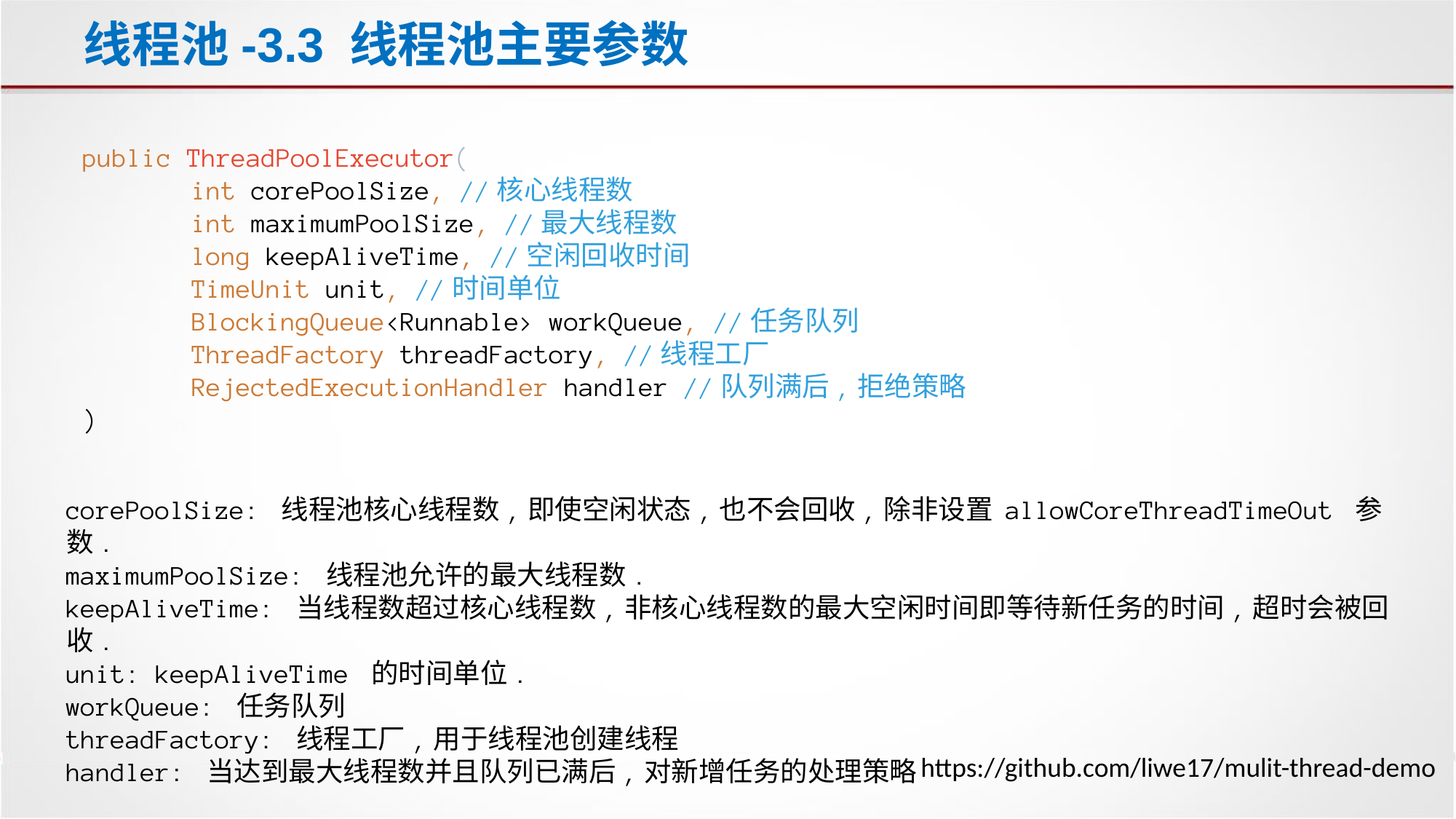

# 线程池-3.3 线程池主要参数
public ThreadPoolExecutor(
	int corePoolSize, //核心线程数
	int maximumPoolSize, //最大线程数
	long keepAliveTime, //空闲回收时间
	TimeUnit unit, //时间单位
	BlockingQueue<Runnable> workQueue, //任务队列
	ThreadFactory threadFactory, //线程工厂
	RejectedExecutionHandler handler //队列满后,拒绝策略
)
corePoolSize: 线程池核心线程数,即使空闲状态,也不会回收,除非设置 allowCoreThreadTimeOut 参数.
maximumPoolSize: 线程池允许的最大线程数.
keepAliveTime: 当线程数超过核心线程数,非核心线程数的最大空闲时间即等待新任务的时间,超时会被回收.
unit: keepAliveTime 的时间单位.
workQueue: 任务队列
threadFactory: 线程工厂,用于线程池创建线程
handler: 当达到最大线程数并且队列已满后,对新增任务的处理策略